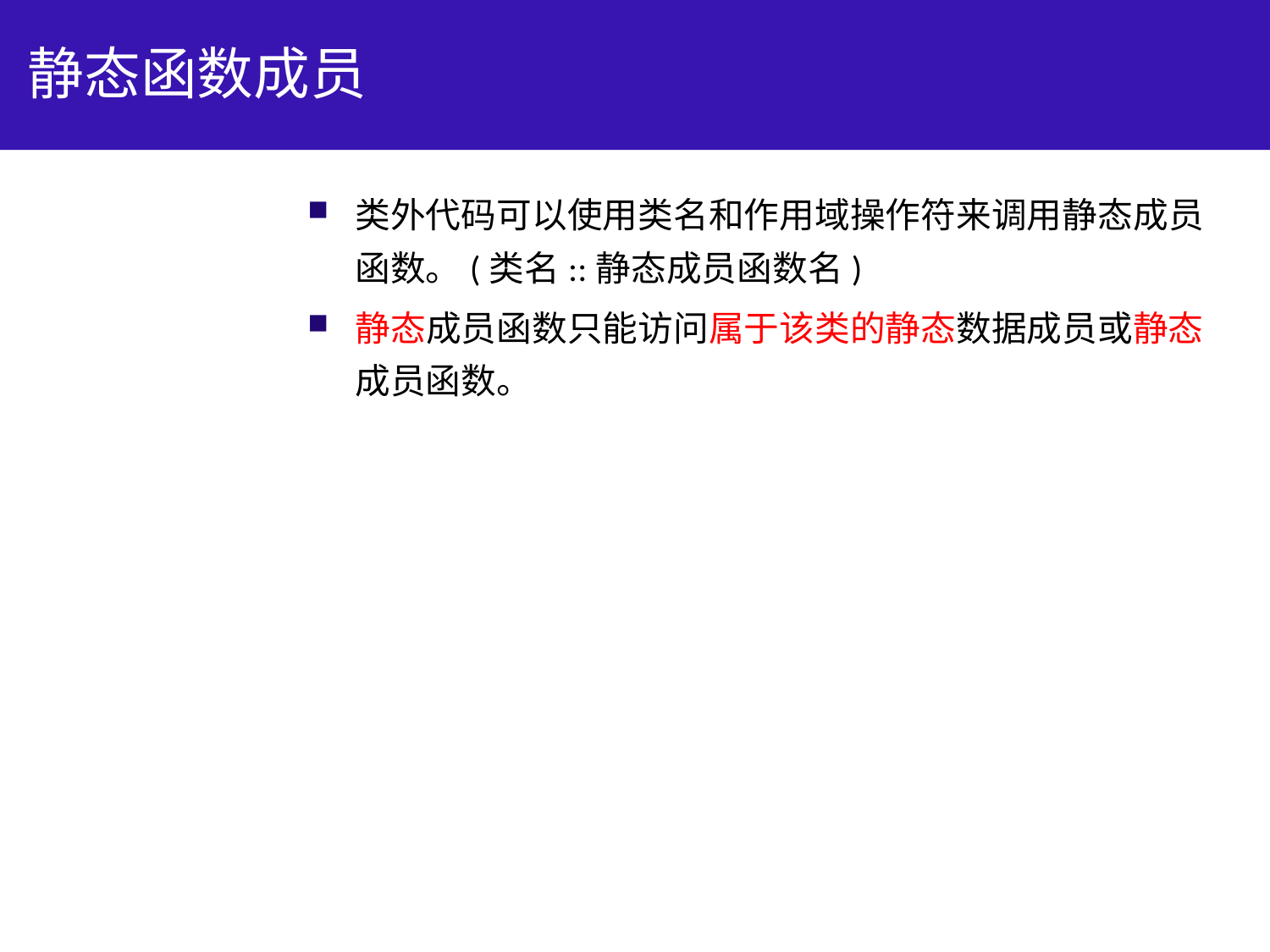

# 静态函数成员
类外代码可以使用类名和作用域操作符来调用静态成员函数。(类名::静态成员函数名)
静态成员函数只能访问属于该类的静态数据成员或静态成员函数。
13